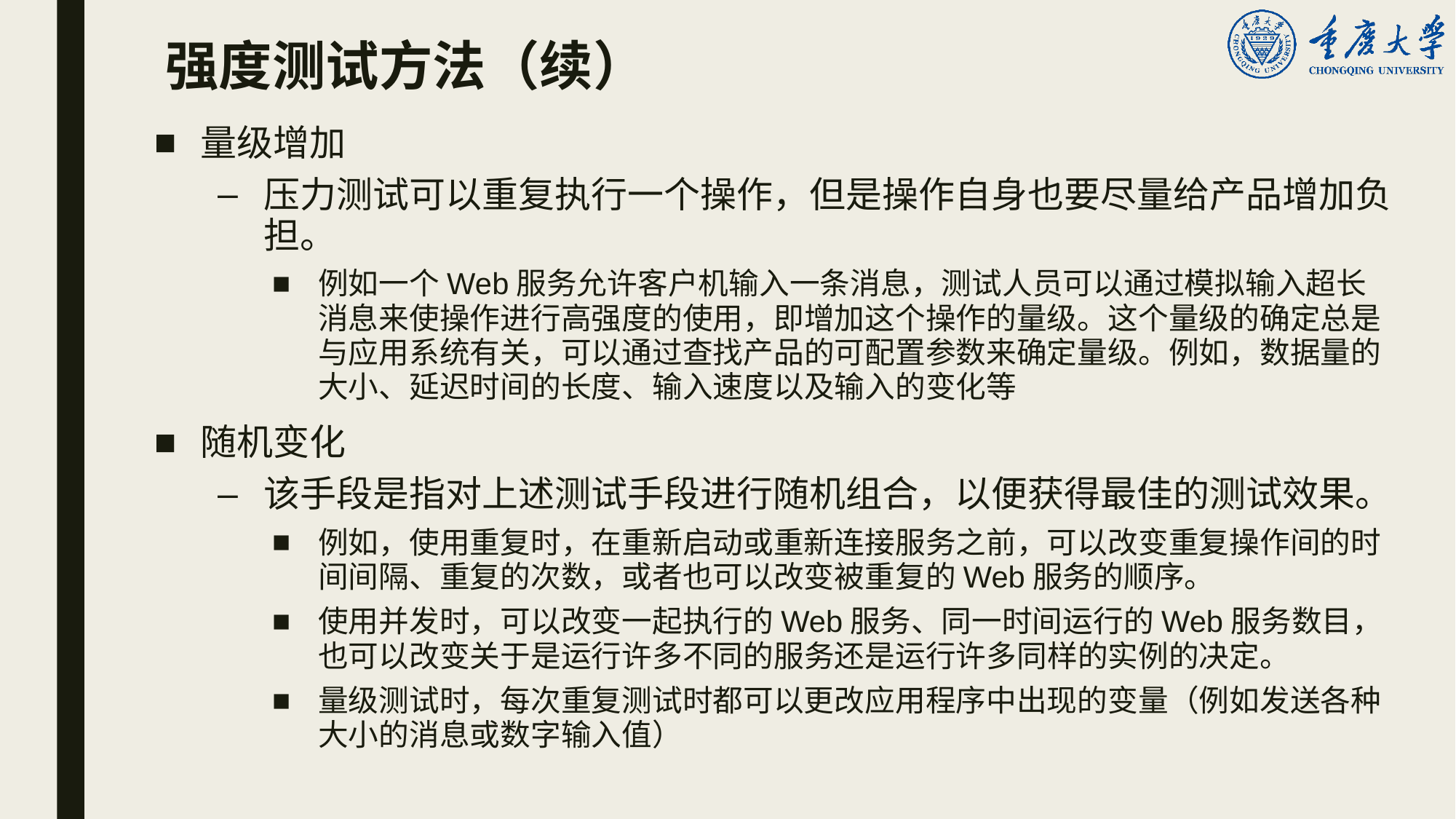

# 强度测试方法（续）
量级增加
压力测试可以重复执行一个操作，但是操作自身也要尽量给产品增加负担。
例如一个Web服务允许客户机输入一条消息，测试人员可以通过模拟输入超长消息来使操作进行高强度的使用，即增加这个操作的量级。这个量级的确定总是与应用系统有关，可以通过查找产品的可配置参数来确定量级。例如，数据量的大小、延迟时间的长度、输入速度以及输入的变化等
随机变化
该手段是指对上述测试手段进行随机组合，以便获得最佳的测试效果。
例如，使用重复时，在重新启动或重新连接服务之前，可以改变重复操作间的时间间隔、重复的次数，或者也可以改变被重复的Web服务的顺序。
使用并发时，可以改变一起执行的Web服务、同一时间运行的Web服务数目，也可以改变关于是运行许多不同的服务还是运行许多同样的实例的决定。
量级测试时，每次重复测试时都可以更改应用程序中出现的变量（例如发送各种大小的消息或数字输入值）